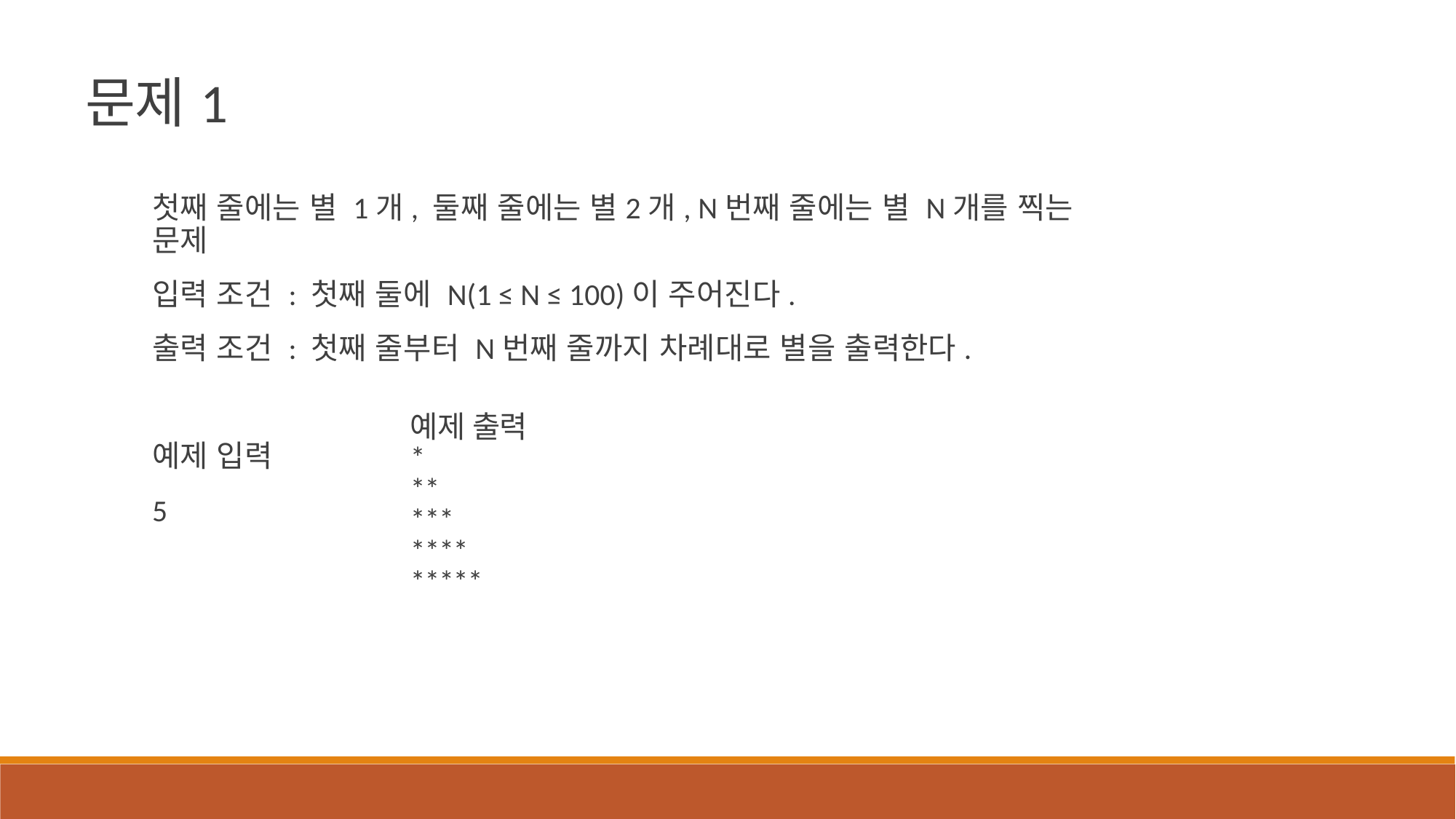

문제1
첫째 줄에는 별 1개, 둘째 줄에는 별2개, N번째 줄에는 별 N개를 찍는 문제
입력 조건 : 첫째 둘에 N(1 ≤ N ≤ 100)이 주어진다.
출력 조건 : 첫째 줄부터 N번째 줄까지 차례대로 별을 출력한다.

예제 입력
5

예제 출력
*
**
***
****
*****